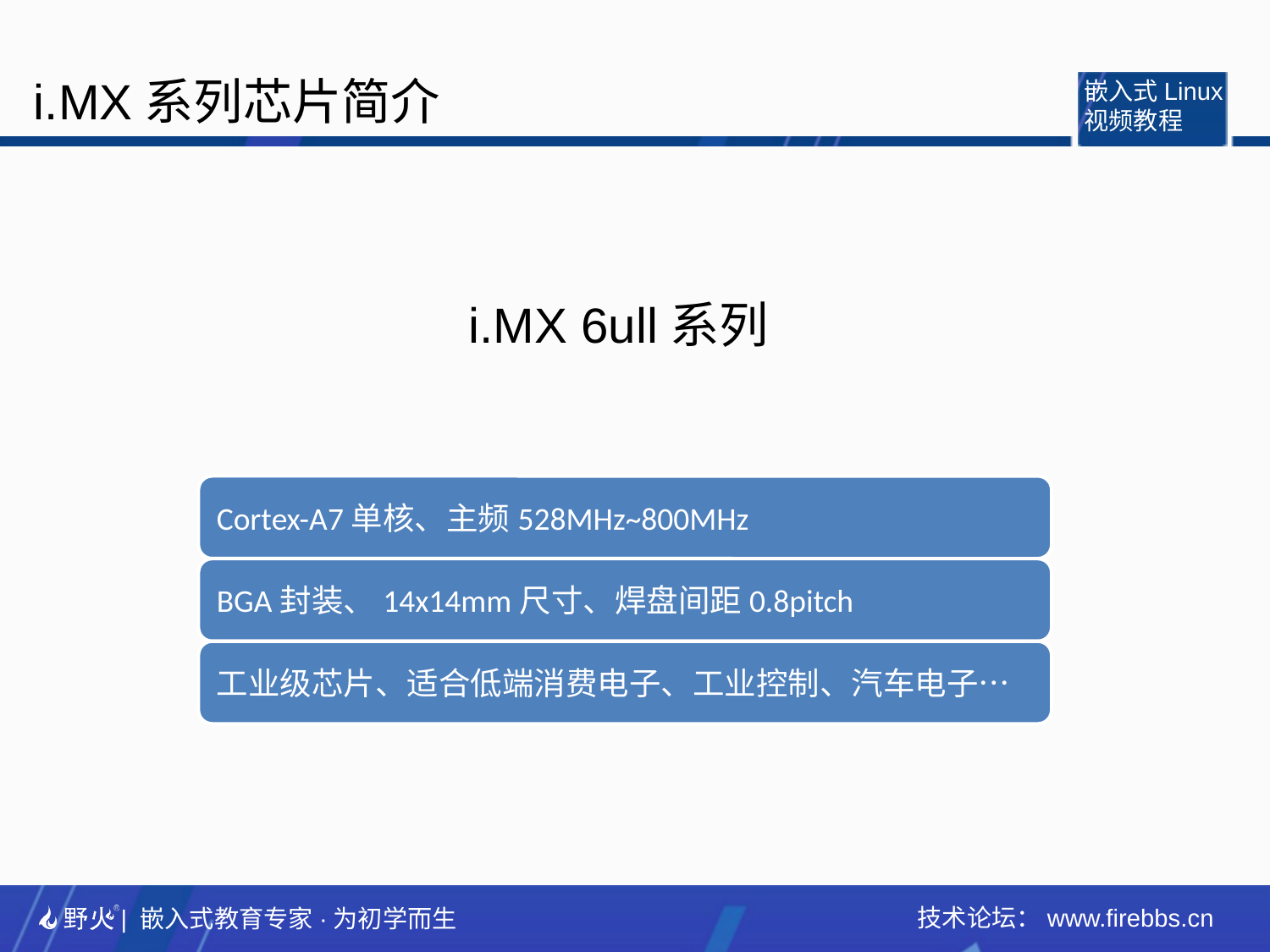

i.MX 6ull系列
Cortex-A7单核、主频528MHz~800MHz
BGA封装、14x14mm尺寸、焊盘间距0.8pitch
工业级芯片、适合低端消费电子、工业控制、汽车电子…